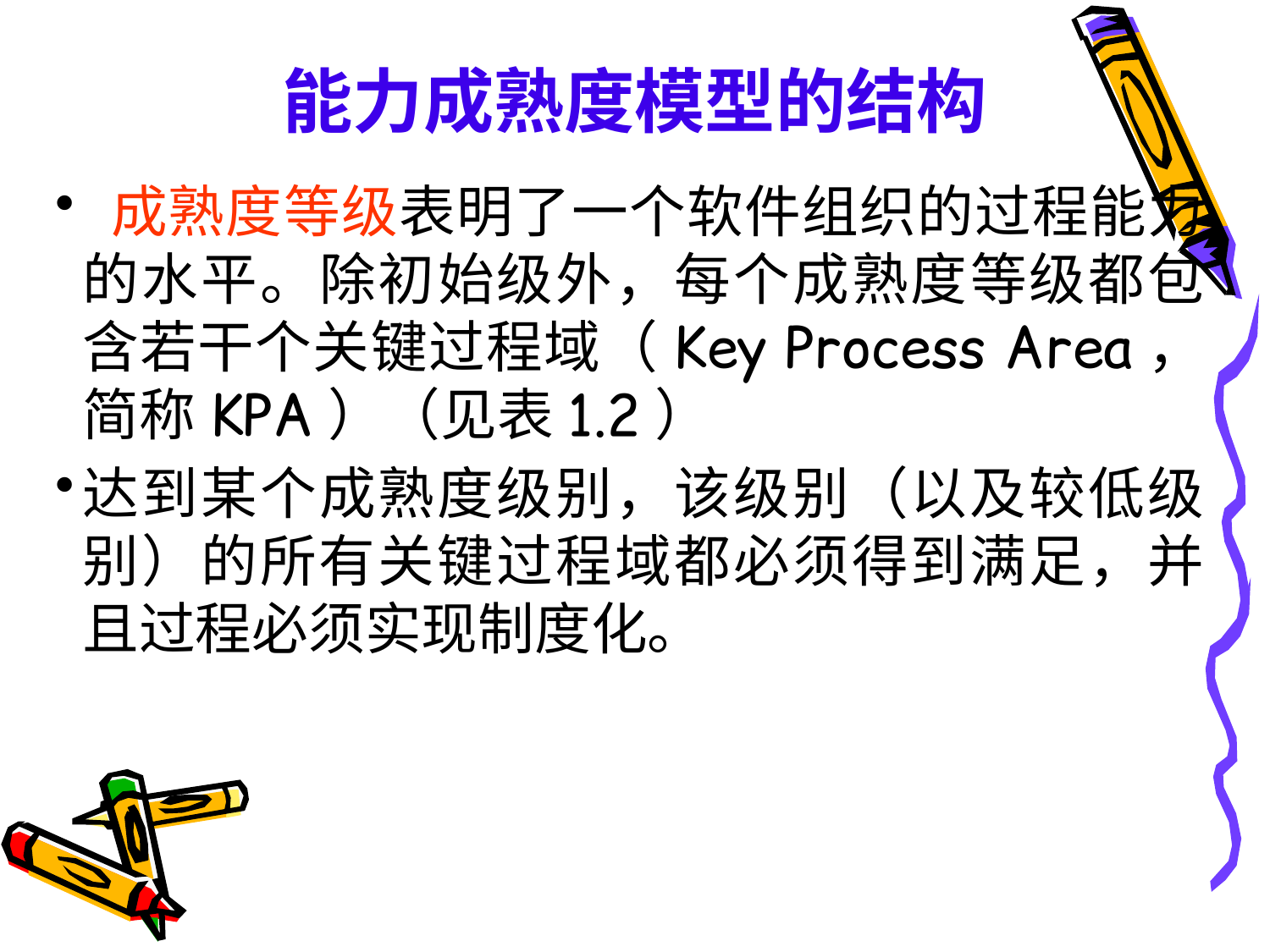

# 能力成熟度模型的结构
 成熟度等级表明了一个软件组织的过程能力的水平。除初始级外，每个成熟度等级都包含若干个关键过程域（Key Process Area，简称KPA）（见表1.2）
达到某个成熟度级别，该级别（以及较低级别）的所有关键过程域都必须得到满足，并且过程必须实现制度化。